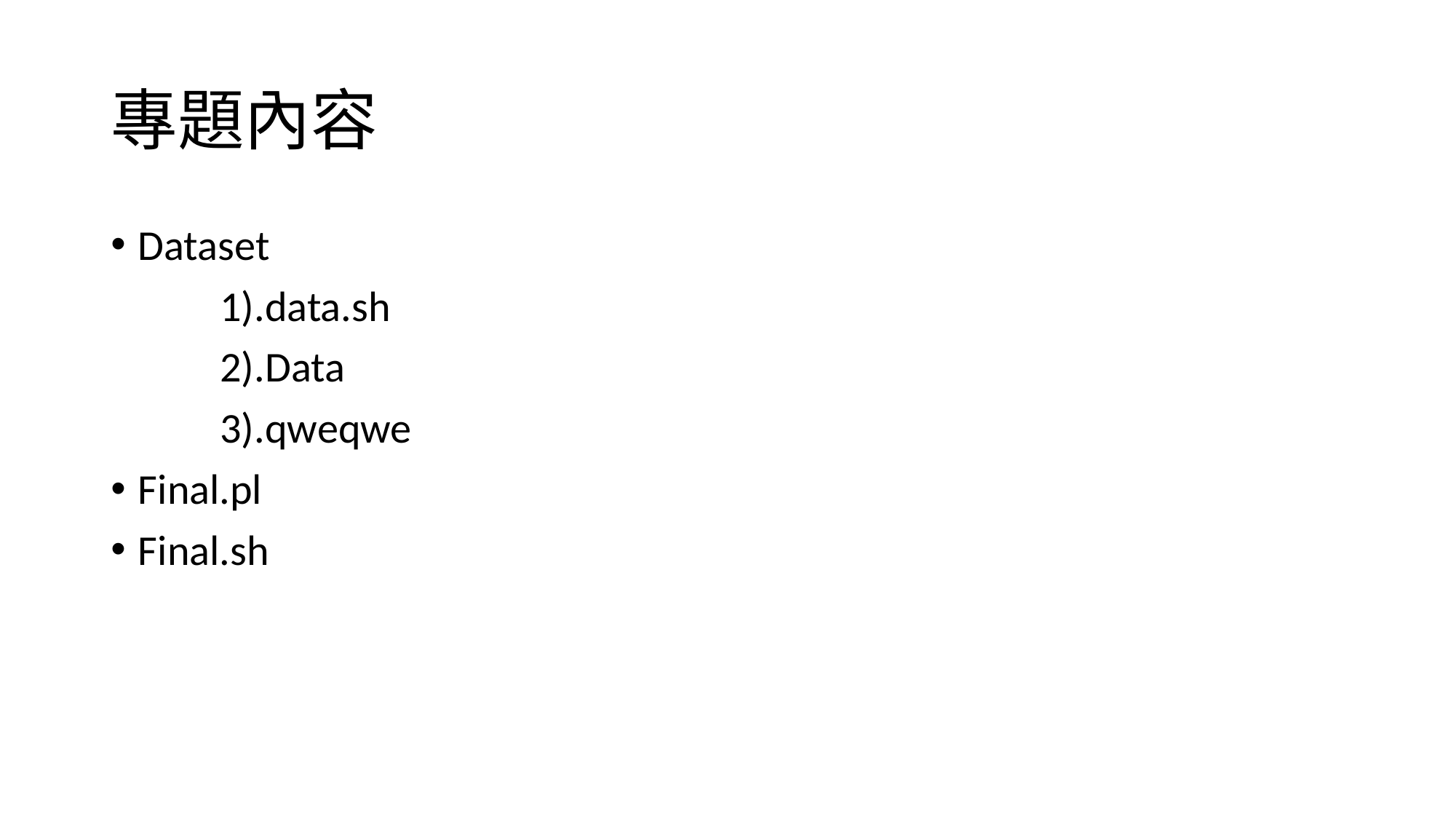

# 專題內容
Dataset
	1).data.sh
	2).Data
	3).qweqwe
Final.pl
Final.sh